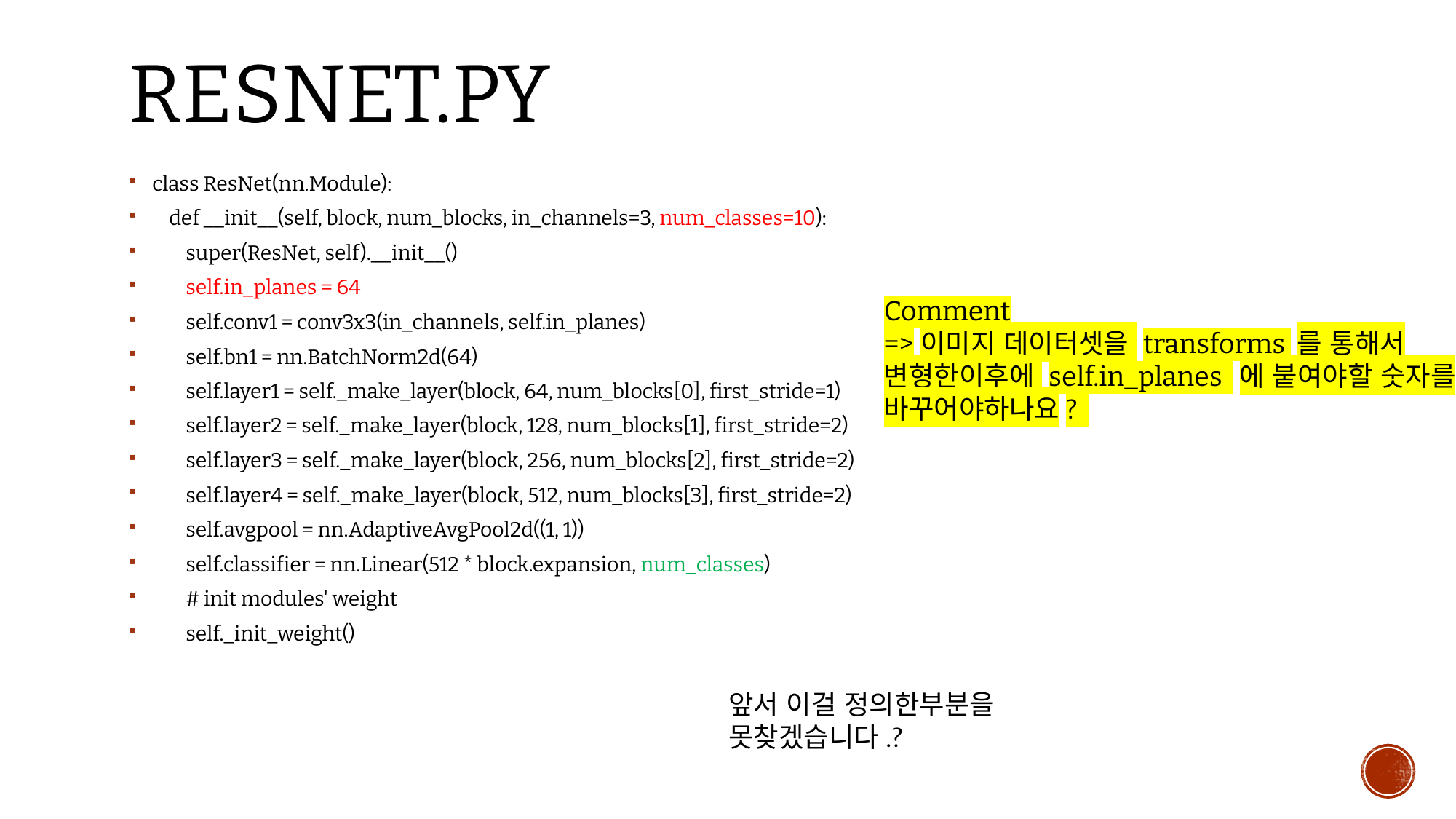

# Resnet.py
class ResNet(nn.Module):
    def __init__(self, block, num_blocks, in_channels=3, num_classes=10):
        super(ResNet, self).__init__()
        self.in_planes = 64
        self.conv1 = conv3x3(in_channels, self.in_planes)
        self.bn1 = nn.BatchNorm2d(64)
        self.layer1 = self._make_layer(block, 64, num_blocks[0], first_stride=1)
        self.layer2 = self._make_layer(block, 128, num_blocks[1], first_stride=2)
        self.layer3 = self._make_layer(block, 256, num_blocks[2], first_stride=2)
        self.layer4 = self._make_layer(block, 512, num_blocks[3], first_stride=2)
        self.avgpool = nn.AdaptiveAvgPool2d((1, 1))
        self.classifier = nn.Linear(512 * block.expansion, num_classes)
        # init modules' weight
        self._init_weight()
Comment
=>이미지 데이터셋을 transforms 를 통해서 변형한이후에 self.in_planes  에 붙여야할 숫자를 바꾸어야하나요?
앞서 이걸 정의한부분을 못찾겠습니다.?